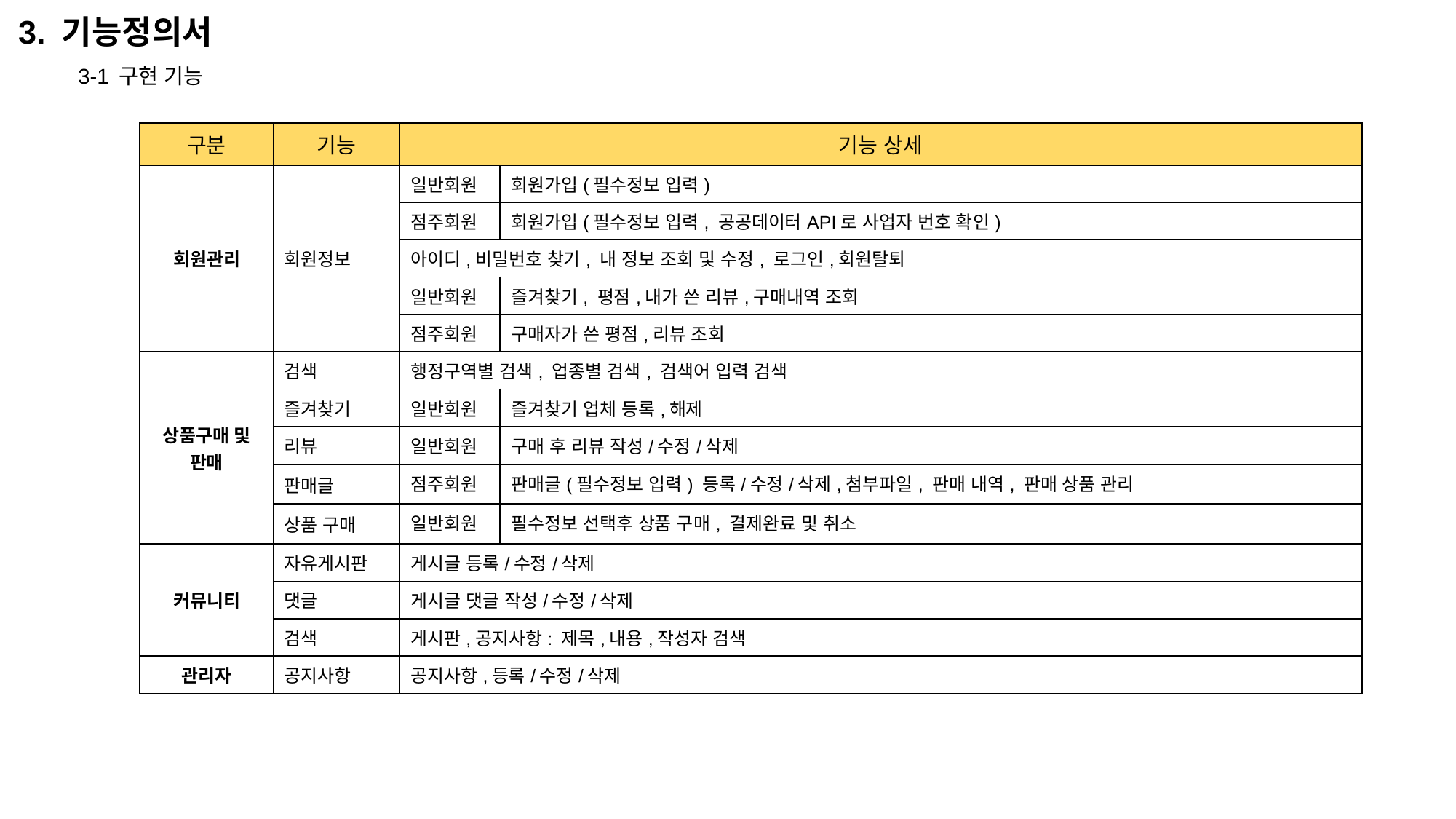

3. 기능정의서
3-1 구현 기능
| 구분 | 기능 | 기능 상세 |  |
| --- | --- | --- | --- |
| 회원관리 | 회원정보 | 일반회원 | 회원가입(필수정보 입력) |
|  |  | 점주회원 | 회원가입(필수정보 입력, 공공데이터API로 사업자 번호 확인) |
|  |  | 아이디,비밀번호 찾기, 내 정보 조회 및 수정, 로그인,회원탈퇴 |  |
|  |  | 일반회원 | 즐겨찾기, 평점,내가 쓴 리뷰,구매내역 조회 |
|  |  | 점주회원 | 구매자가 쓴 평점,리뷰 조회 |
| 상품구매 및 판매 | 검색 | 행정구역별 검색, 업종별 검색, 검색어 입력 검색 |  |
|  | 즐겨찾기 | 일반회원 | 즐겨찾기 업체 등록,해제 |
|  | 리뷰 | 일반회원 | 구매 후 리뷰 작성/수정/삭제 |
|  | 판매글 | 점주회원 | 판매글(필수정보 입력) 등록/수정/삭제,첨부파일, 판매 내역, 판매 상품 관리 |
|  | 상품 구매 | 일반회원 | 필수정보 선택후 상품 구매, 결제완료 및 취소 |
| 커뮤니티 | 자유게시판 | 게시글 등록/수정/삭제 |  |
|  | 댓글 | 게시글 댓글 작성/수정/삭제 |  |
|  | 검색 | 게시판,공지사항: 제목,내용,작성자 검색 |  |
| 관리자 | 공지사항 | 공지사항,등록/수정/삭제 |  |